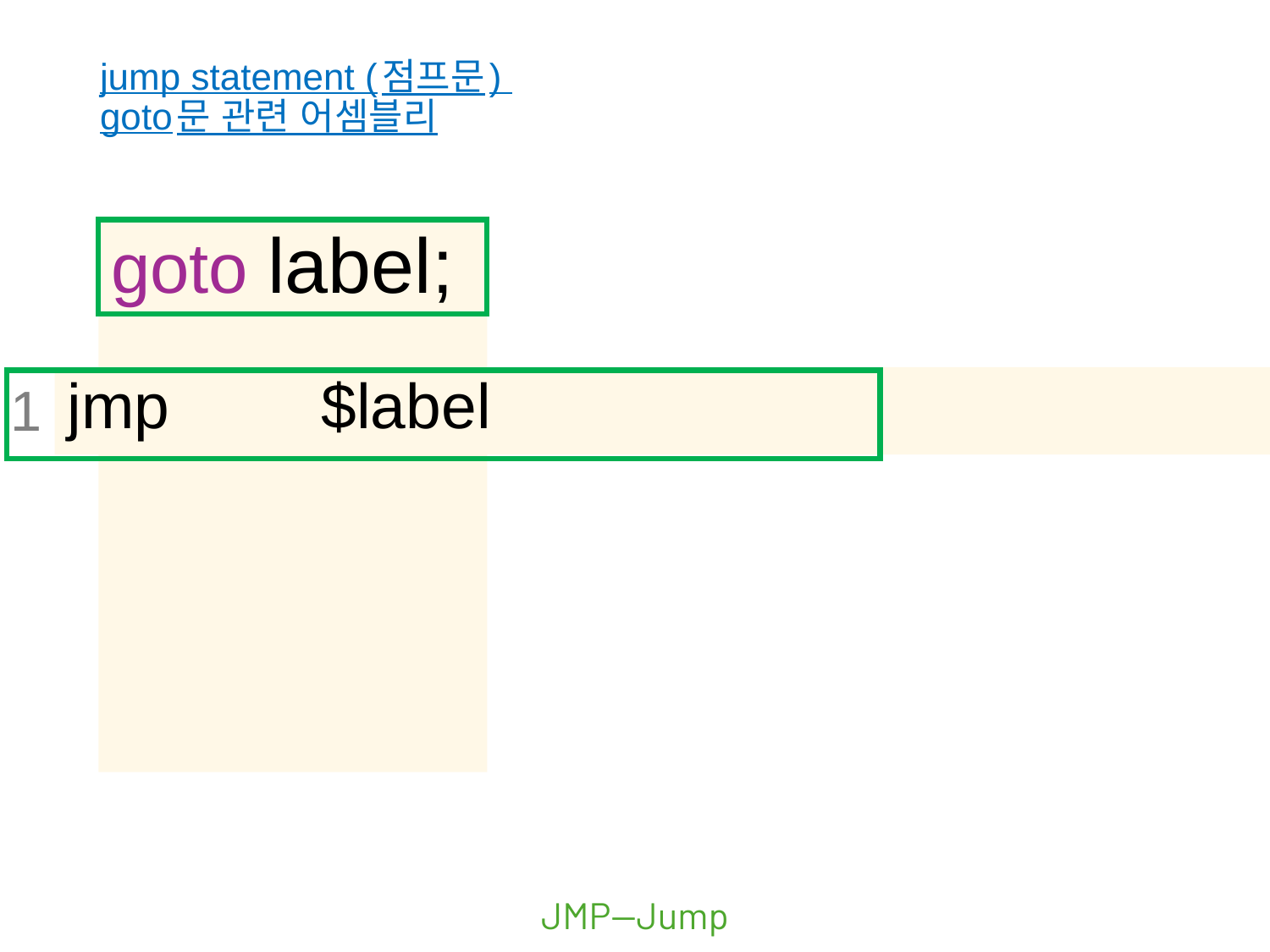

# jump statement (점프문) goto문 관련 어셈블리
goto label;

jmp		$label

1
JMP—Jump